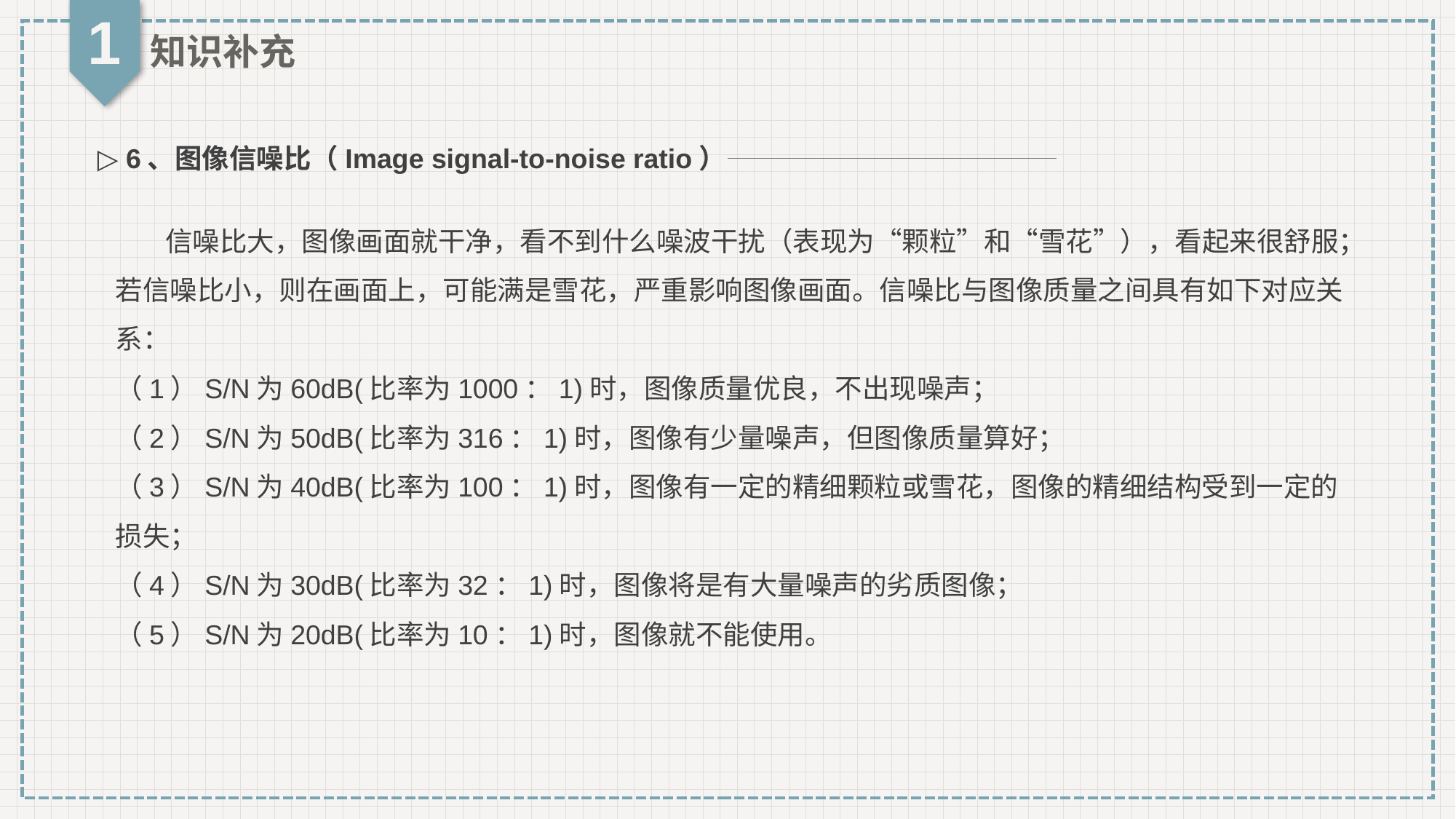

1
知识补充
▷ 6、图像信噪比（Image signal-to-noise ratio）
       信噪比大，图像画面就干净，看不到什么噪波干扰（表现为“颗粒”和“雪花”），看起来很舒服；若信噪比小，则在画面上，可能满是雪花，严重影响图像画面。信噪比与图像质量之间具有如下对应关系：
（1）S/N为60dB(比率为1000：1)时，图像质量优良，不出现噪声；
（2）S/N为50dB(比率为316：1)时，图像有少量噪声，但图像质量算好；
（3）S/N为40dB(比率为100：1)时，图像有一定的精细颗粒或雪花，图像的精细结构受到一定的损失；
（4）S/N为30dB(比率为32：1)时，图像将是有大量噪声的劣质图像；
（5）S/N为20dB(比率为10：1)时，图像就不能使用。